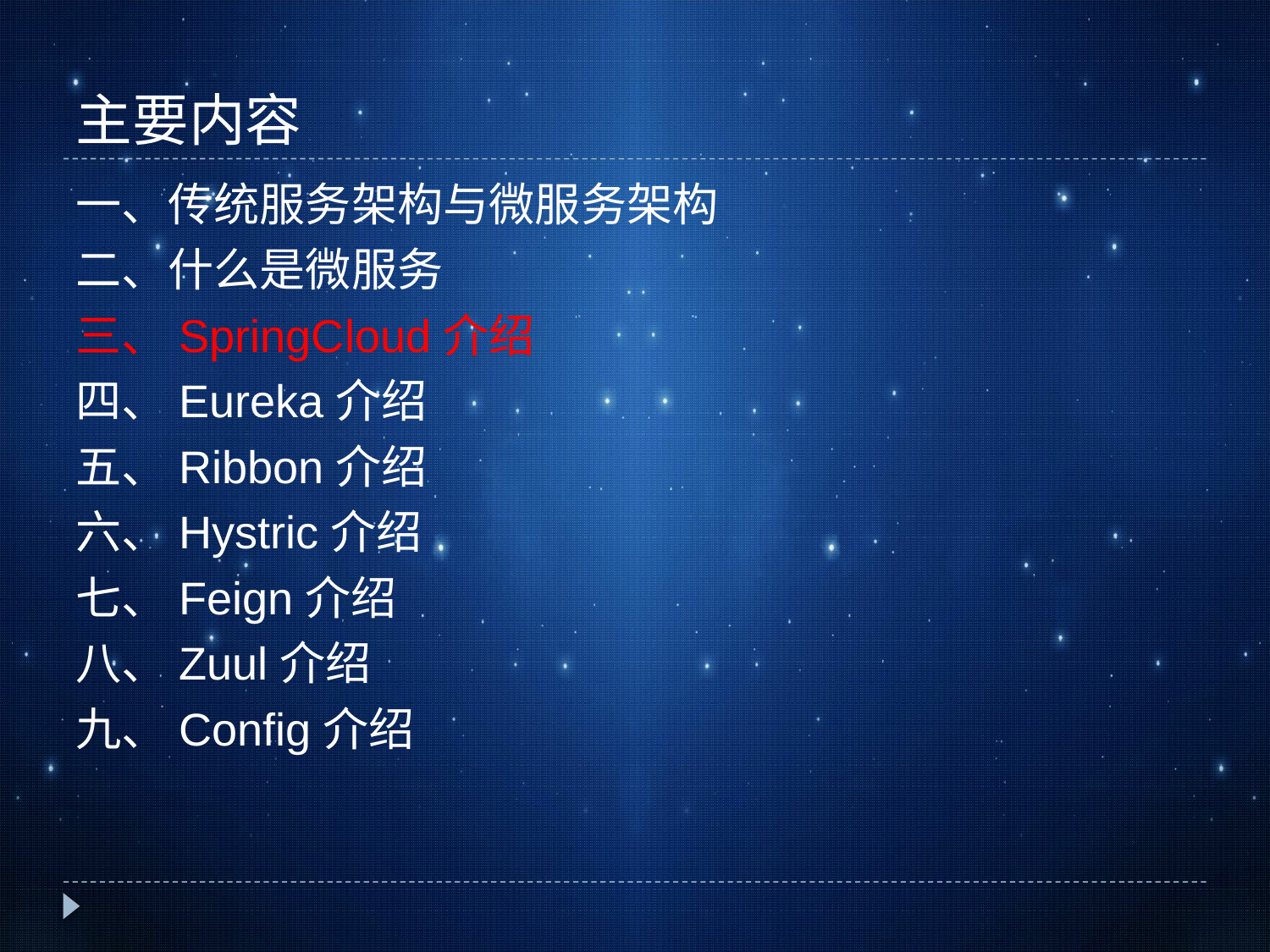

# 主要内容
一、传统服务架构与微服务架构
二、什么是微服务
三、SpringCloud介绍
四、Eureka介绍
五、Ribbon介绍
六、Hystric介绍
七、Feign介绍
八、Zuul介绍
九、Config介绍